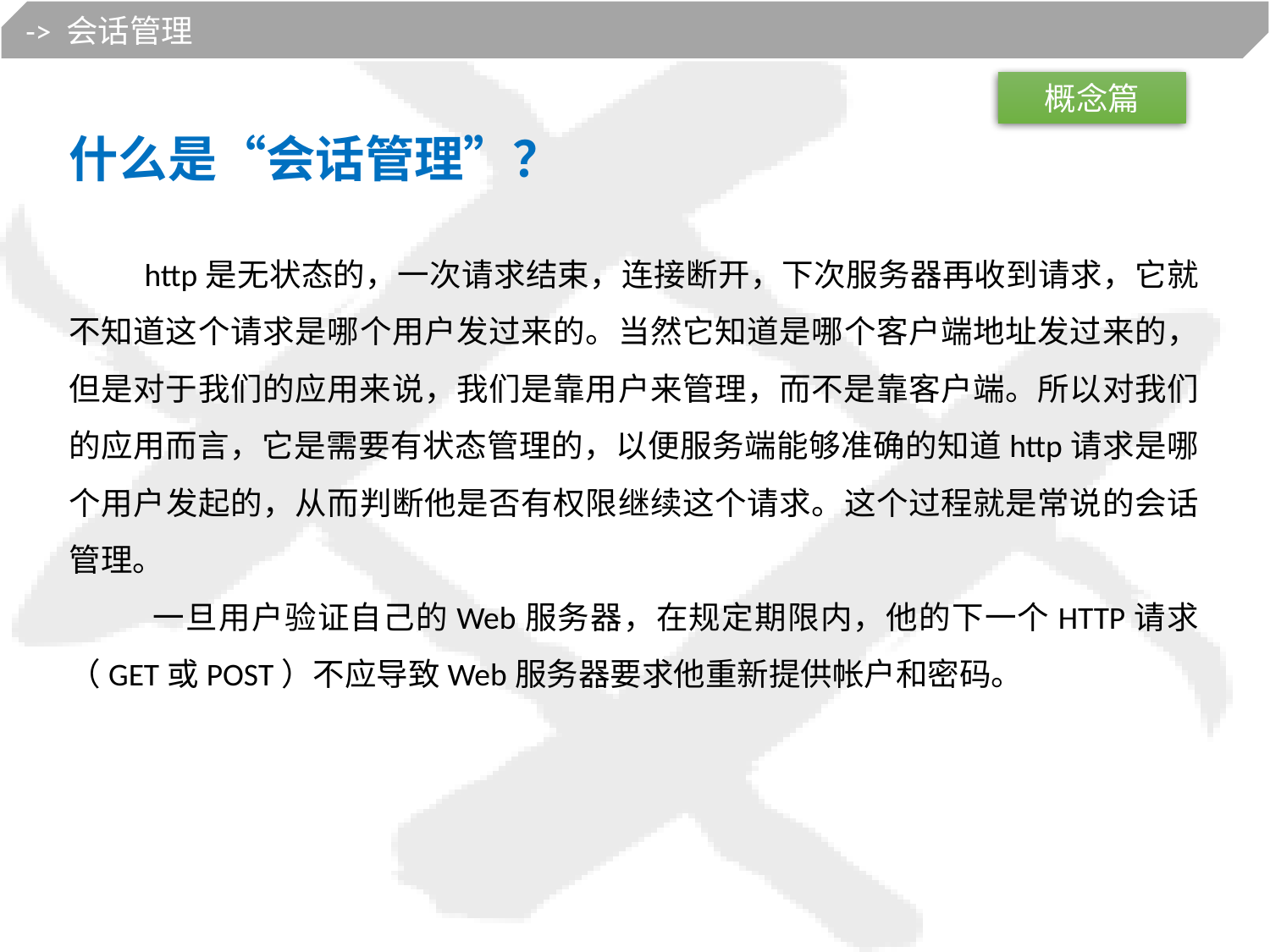

-> 会话管理
概念篇
什么是“会话管理”？
          http是无状态的，一次请求结束，连接断开，下次服务器再收到请求，它就不知道这个请求是哪个用户发过来的。当然它知道是哪个客户端地址发过来的，但是对于我们的应用来说，我们是靠用户来管理，而不是靠客户端。所以对我们的应用而言，它是需要有状态管理的，以便服务端能够准确的知道http请求是哪个用户发起的，从而判断他是否有权限继续这个请求。这个过程就是常说的会话管理。
         一旦用户验证自己的Web服务器，在规定期限内，他的下一个HTTP请求（GET或POST）不应导致Web服务器要求他重新提供帐户和密码。